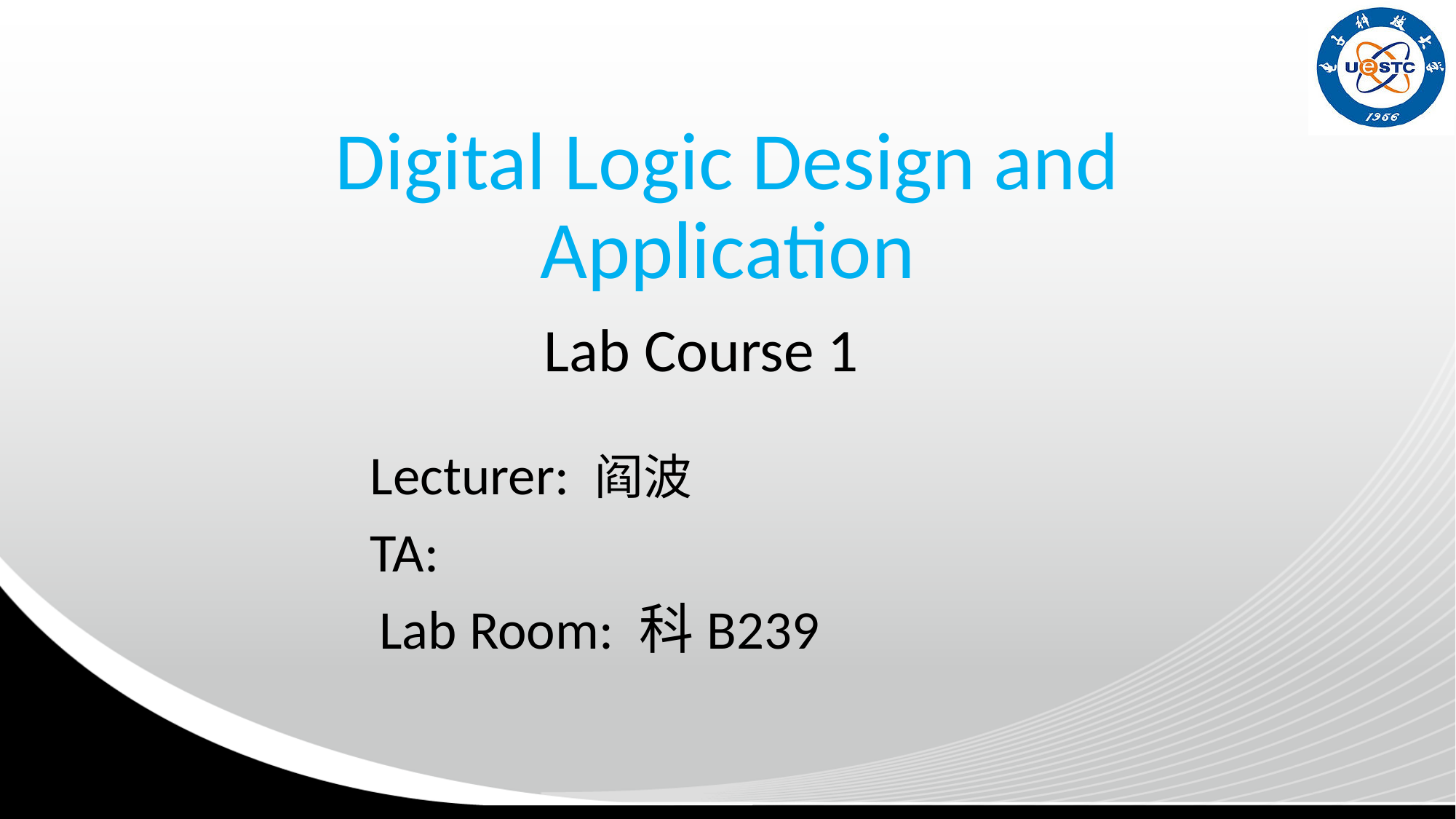

# Digital Logic Design and Application
Lab Course 1
Lecturer: 阎波
TA:
Lab Room: 科B239